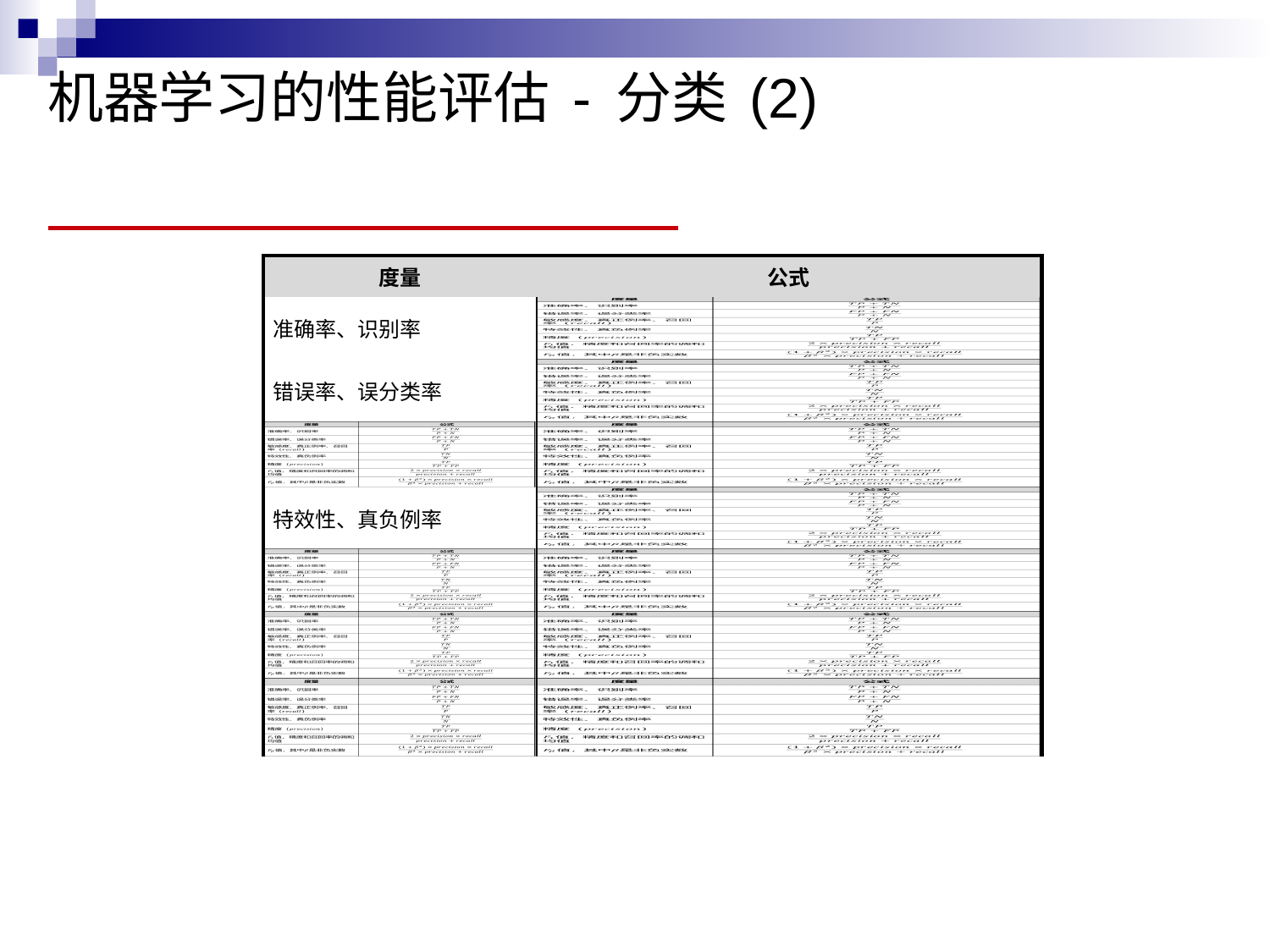

# 机器学习的性能评估 - 分类 (2)

| 度量 | 公式 |
| --- | --- |
| 准确率、识别率 |  |
| 错误率、误分类率 |  |
|  |  |
| 特效性、真负例率 |  |
|  |  |
|  |  |
|  |  |